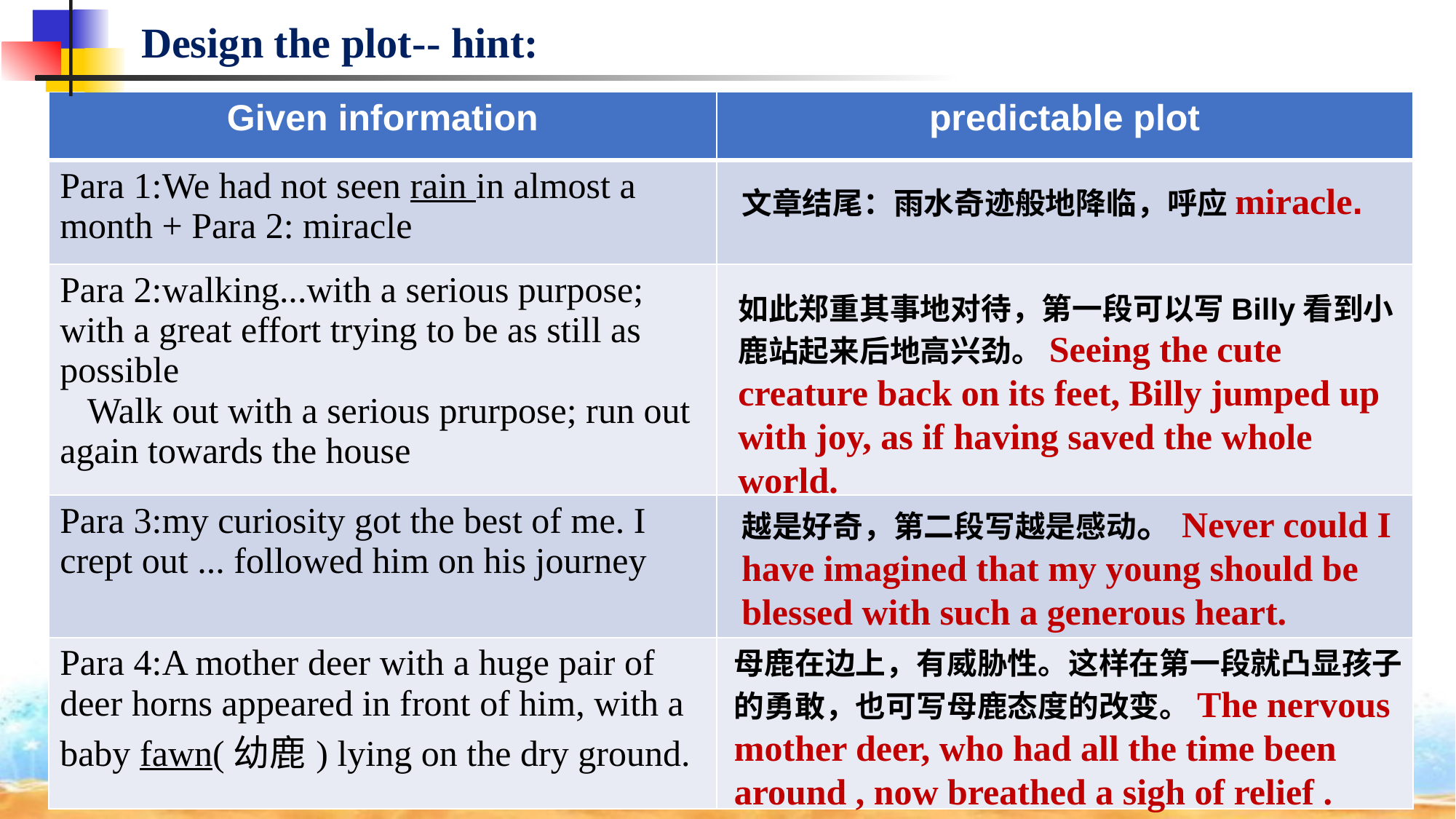

Design the plot-- hint:
| Given information | predictable plot |
| --- | --- |
| Para 1:We had not seen rain in almost a month + Para 2: miracle |  |
| Para 2:walking...with a serious purpose; with a great effort trying to be as still as possible Walk out with a serious prurpose; run out again towards the house |  |
| Para 3:my curiosity got the best of me. I crept out ... followed him on his journey |  |
| Para 4:A mother deer with a huge pair of deer horns appeared in front of him, with a baby fawn(幼鹿) lying on the dry ground. |  |
文章结尾：雨水奇迹般地降临，呼应miracle.
如此郑重其事地对待，第一段可以写Billy看到小鹿站起来后地高兴劲。Seeing the cute creature back on its feet, Billy jumped up with joy, as if having saved the whole world.
越是好奇，第二段写越是感动。Never could I have imagined that my young should be blessed with such a generous heart.
母鹿在边上，有威胁性。这样在第一段就凸显孩子的勇敢，也可写母鹿态度的改变。The nervous mother deer, who had all the time been around , now breathed a sigh of relief .